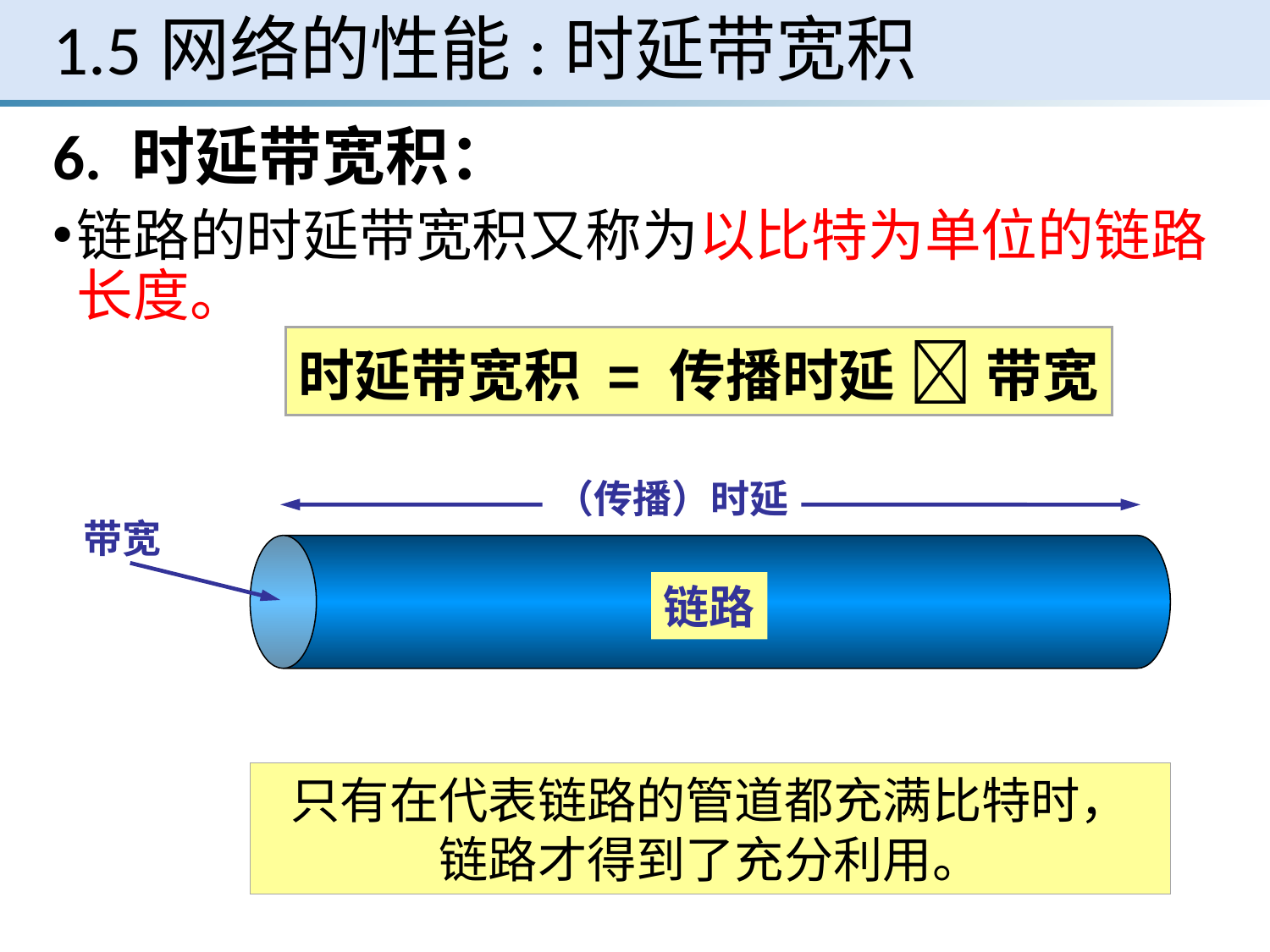

# 1.5网络的性能:时延带宽积

6. 时延带宽积：
链路的时延带宽积又称为以比特为单位的链路长度。
时延带宽积 = 传播时延 × 带宽

（传播）时延

带宽

链路
只有在代表链路的管道都充满比特时，
链路才得到了充分利用。